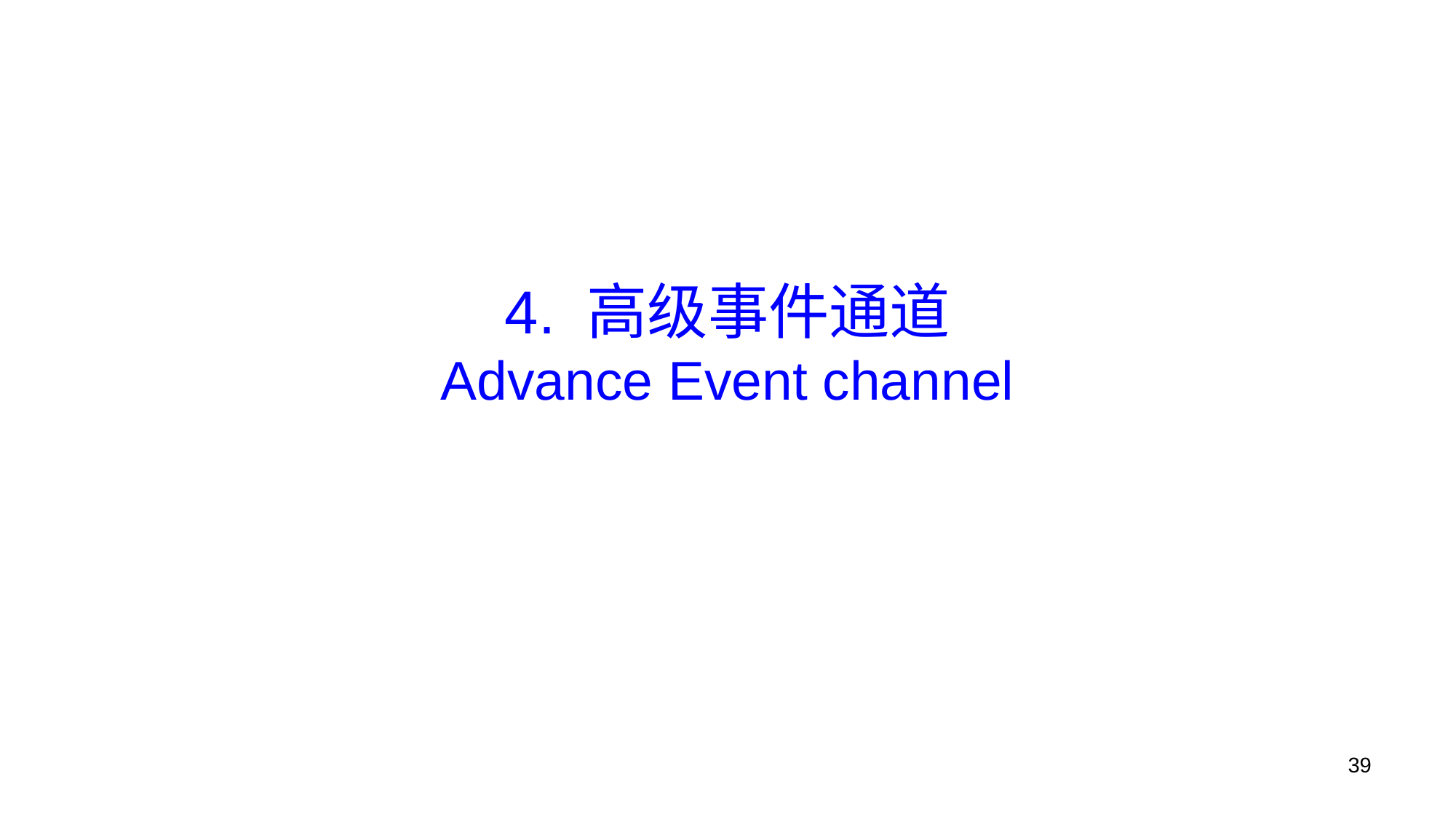

# 4. 高级事件通道 Advance Event channel

39